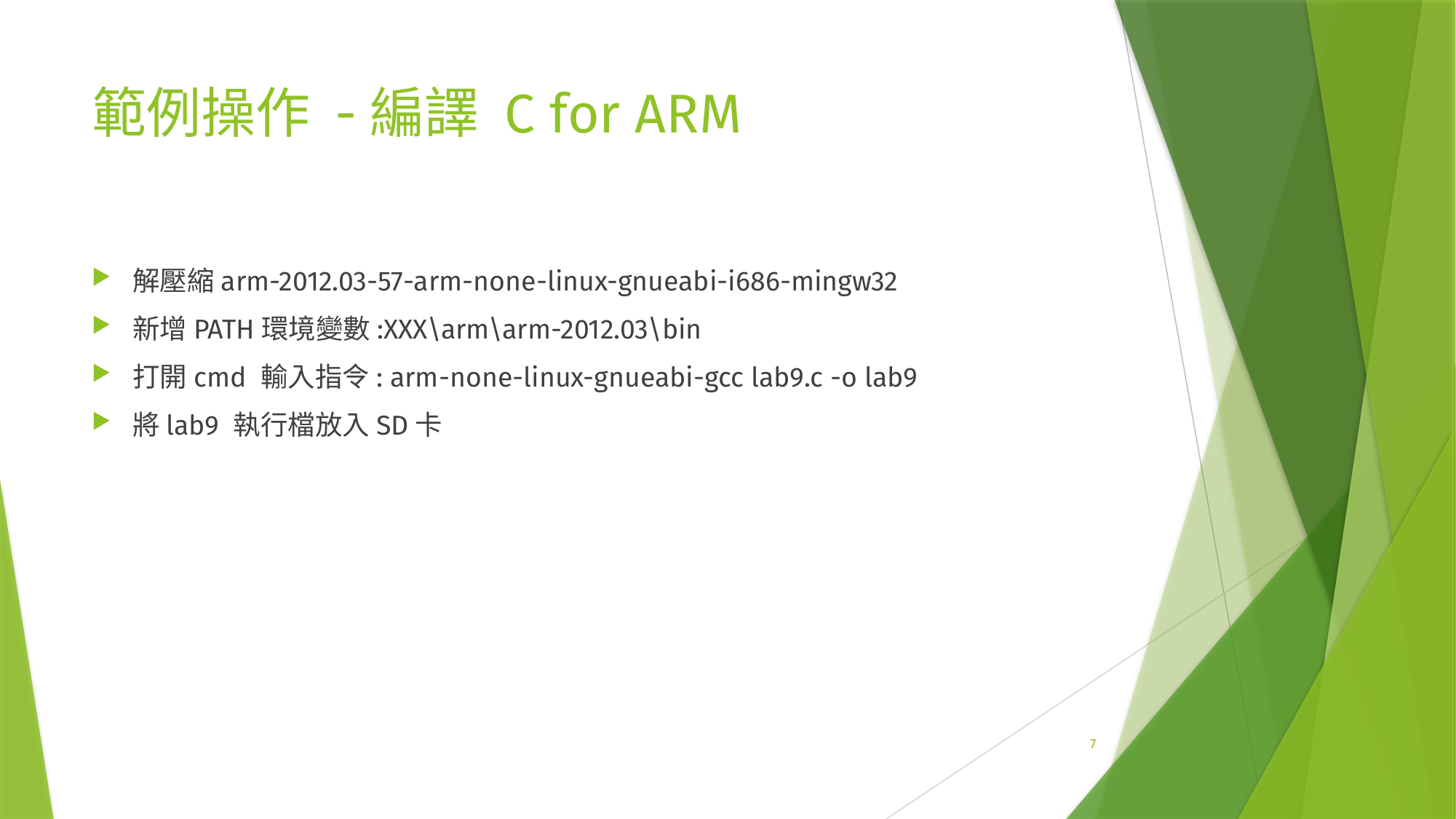

# 範例操作 -編譯 C for ARM
解壓縮arm-2012.03-57-arm-none-linux-gnueabi-i686-mingw32
新增PATH環境變數:XXX\arm\arm-2012.03\bin
打開cmd 輸入指令: arm-none-linux-gnueabi-gcc lab9.c -o lab9
將lab9 執行檔放入SD卡
7